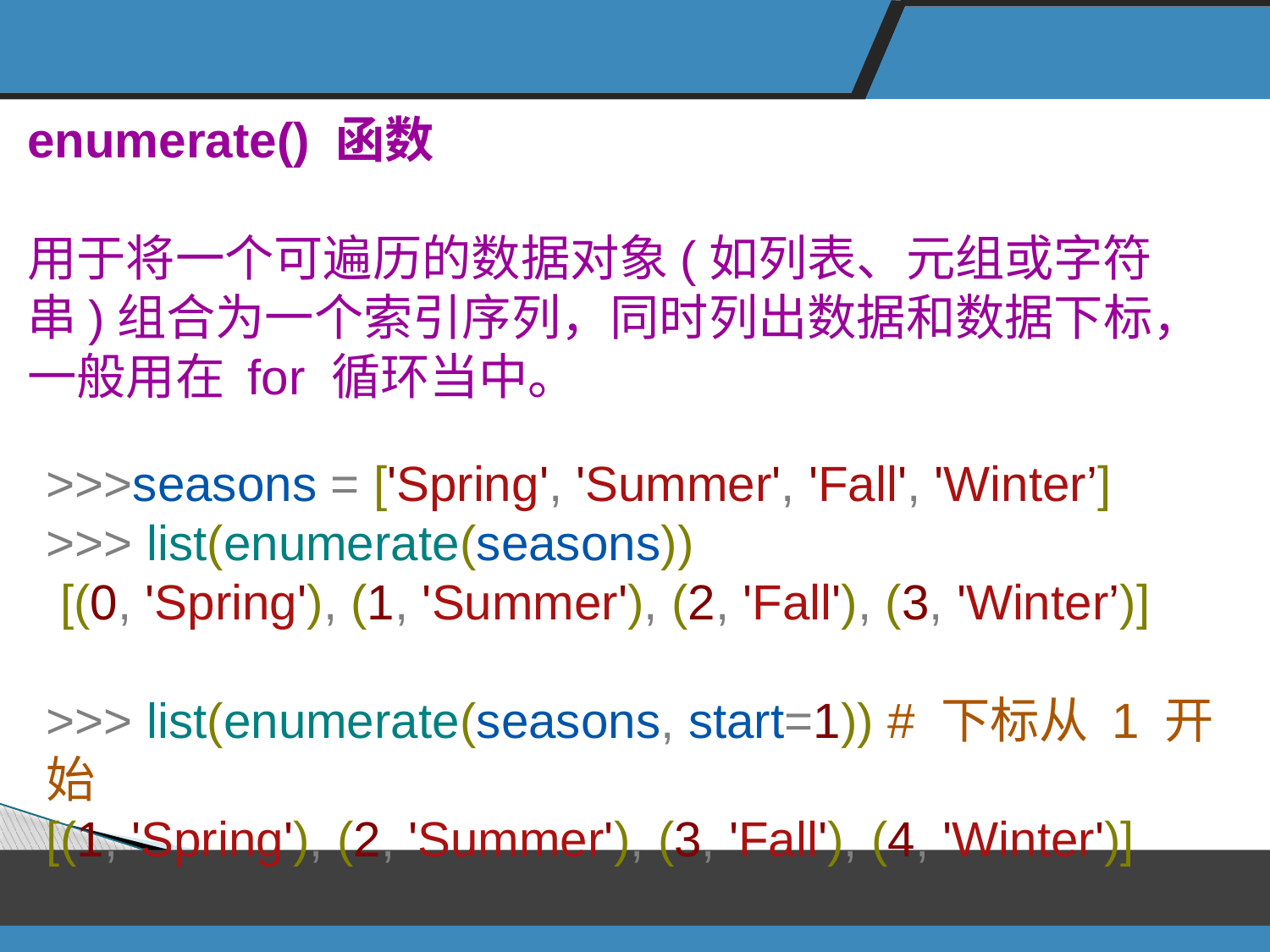

enumerate() 函数

用于将一个可遍历的数据对象(如列表、元组或字符串)组合为一个索引序列，同时列出数据和数据下标，一般用在 for 循环当中。

>>>seasons = ['Spring', 'Summer', 'Fall', 'Winter’]
>>> list(enumerate(seasons))
 [(0, 'Spring'), (1, 'Summer'), (2, 'Fall'), (3, 'Winter’)]

>>> list(enumerate(seasons, start=1)) # 下标从 1 开始
[(1, 'Spring'), (2, 'Summer'), (3, 'Fall'), (4, 'Winter')]